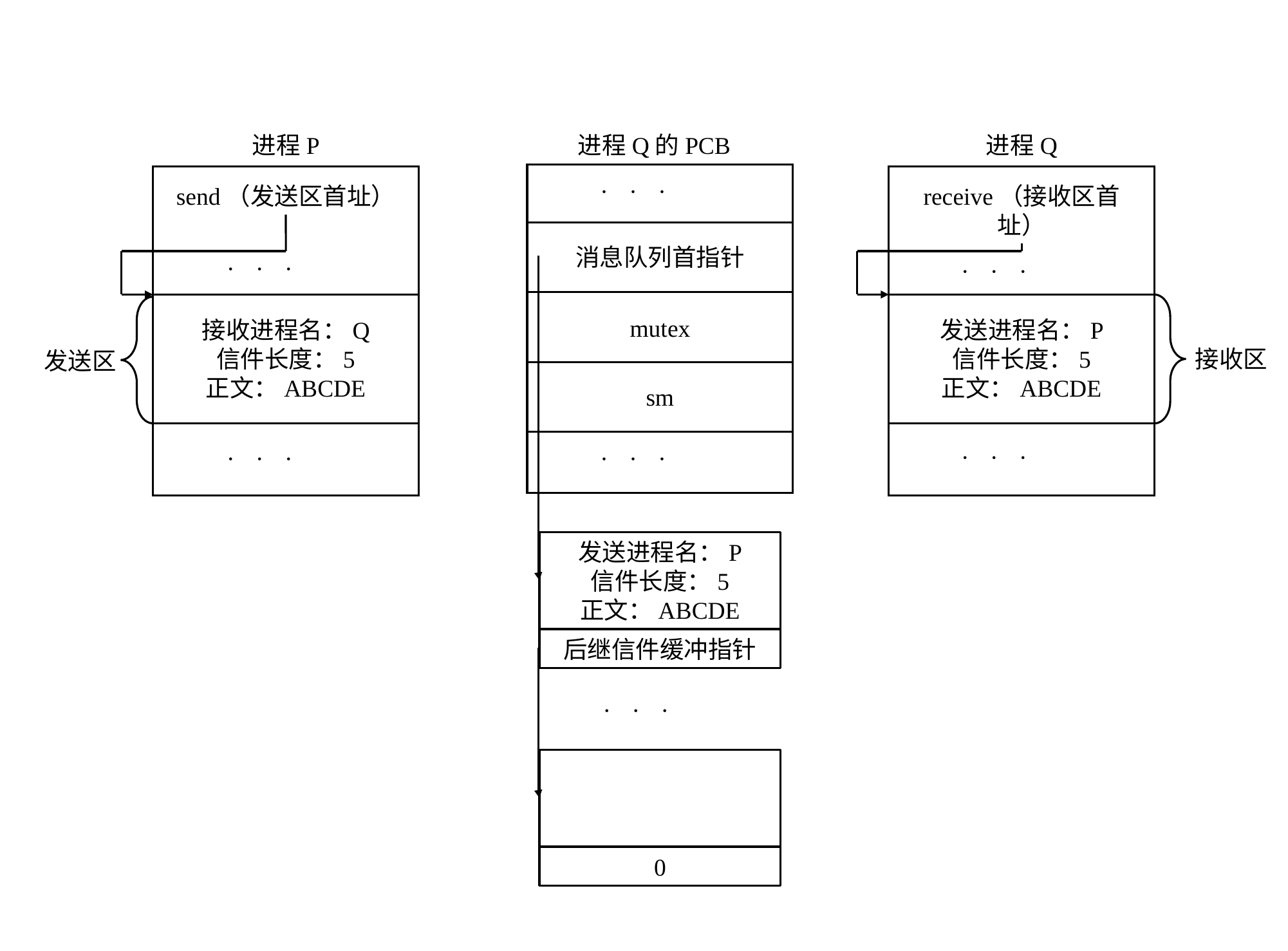

进程P
进程Q的PCB
进程Q

send（发送区首址）
receive（接收区首址）
...
消息队列首指针
...
...

mutex
接收进程名：Q
信件长度：5
正文：ABCDE
发送进程名：P
信件长度：5
正文：ABCDE
接收区
发送区
sm
...
...
...
发送进程名：P
信件长度：5
正文：ABCDE
后继信件缓冲指针
...

0